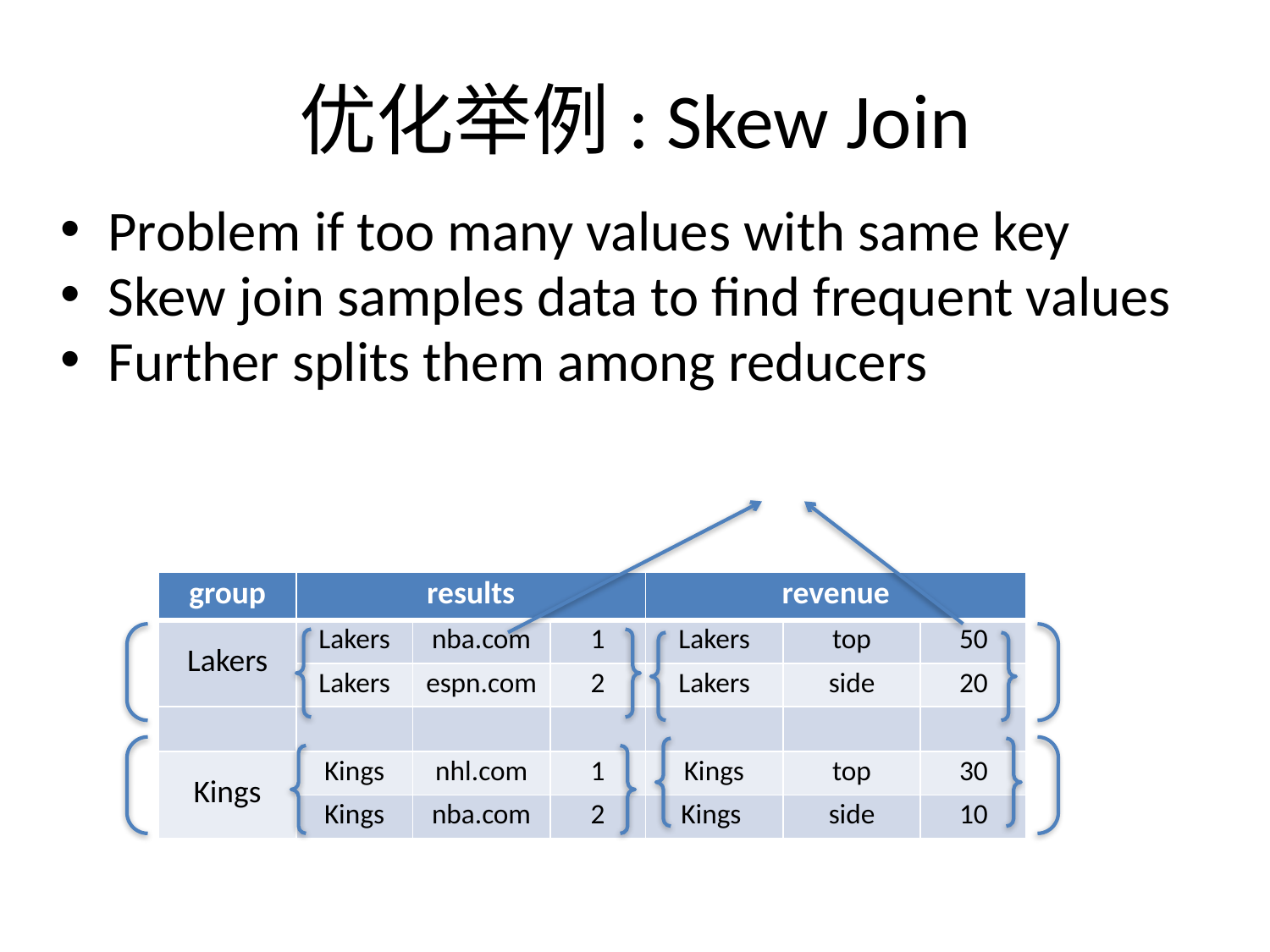

# 优化举例: Skew Join
Problem if too many values with same key
Skew join samples data to find frequent values
Further splits them among reducers

| group | results |  |  | revenue |  |  |
| --- | --- | --- | --- | --- | --- | --- |
| Lakers | Lakers | nba.com | 1 | Lakers | top | 50 |
|  | Lakers | espn.com | 2 | Lakers | side | 20 |
|  |  |  |  |  |  |  |
| Kings | Kings | nhl.com | 1 | Kings | top | 30 |
|  | Kings | nba.com | 2 | Kings | side | 10 |